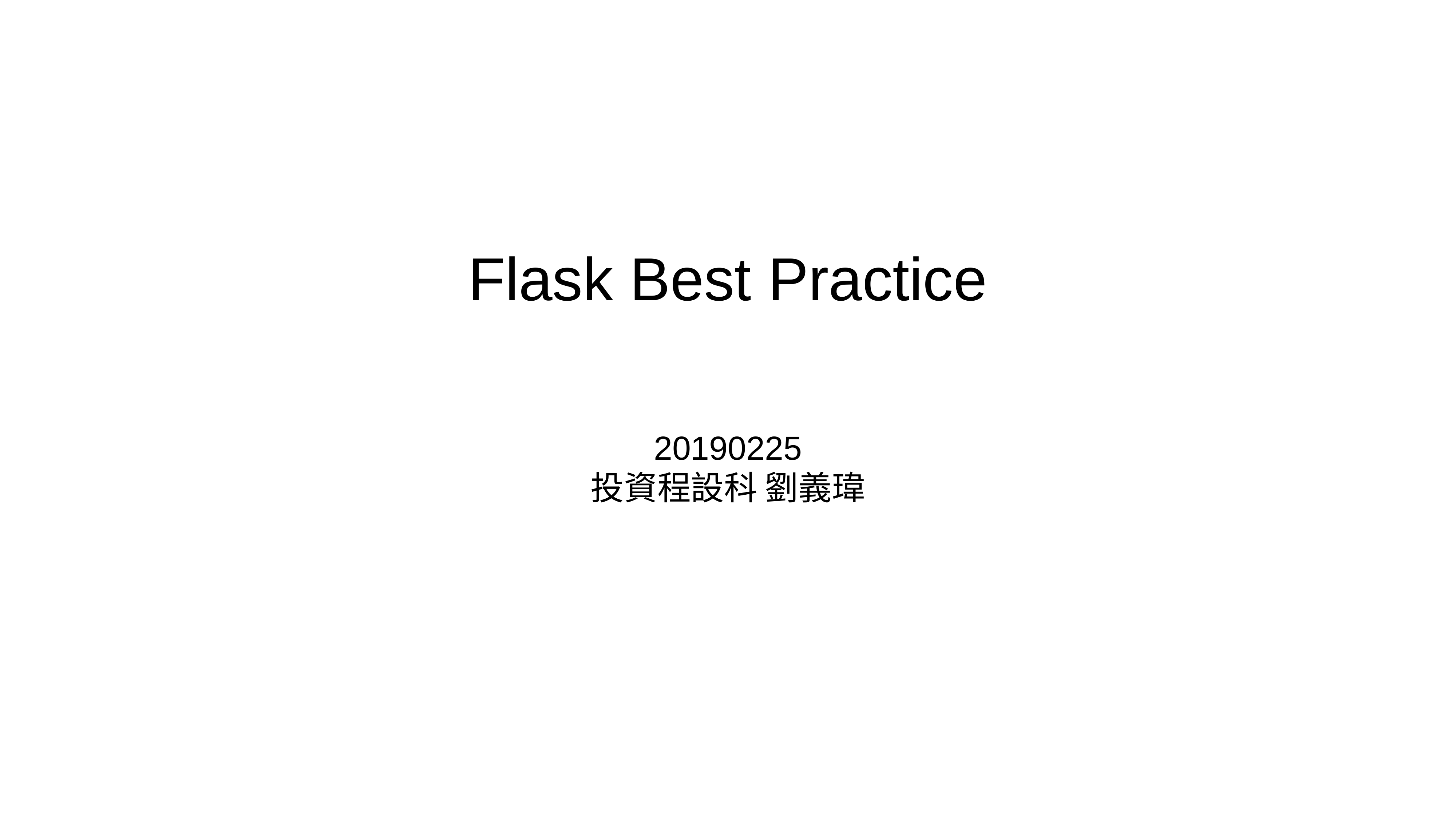

# Flask Best Practice
20190225
投資程設科 劉義瑋